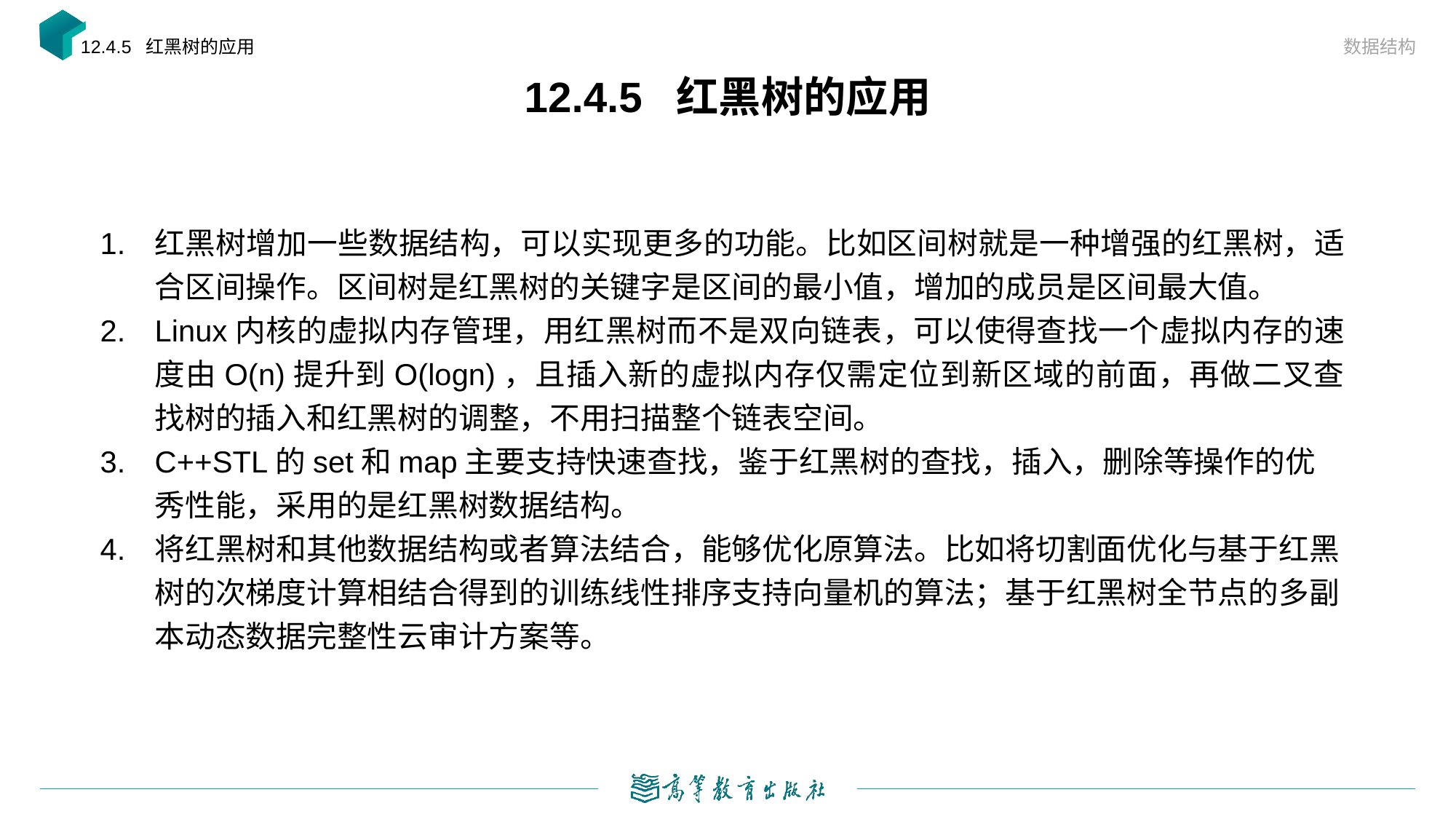

数据结构
12.4.5  红黑树的应用
# 12.4.5  红黑树的应用
红黑树增加一些数据结构，可以实现更多的功能。比如区间树就是一种增强的红黑树，适合区间操作。区间树是红黑树的关键字是区间的最小值，增加的成员是区间最大值。
Linux内核的虚拟内存管理，用红黑树而不是双向链表，可以使得查找一个虚拟内存的速度由O(n)提升到O(logn)，且插入新的虚拟内存仅需定位到新区域的前面，再做二叉查找树的插入和红黑树的调整，不用扫描整个链表空间。
C++STL的set和map主要支持快速查找，鉴于红黑树的查找，插入，删除等操作的优秀性能，采用的是红黑树数据结构。
将红黑树和其他数据结构或者算法结合，能够优化原算法。比如将切割面优化与基于红黑树的次梯度计算相结合得到的训练线性排序支持向量机的算法；基于红黑树全节点的多副本动态数据完整性云审计方案等。